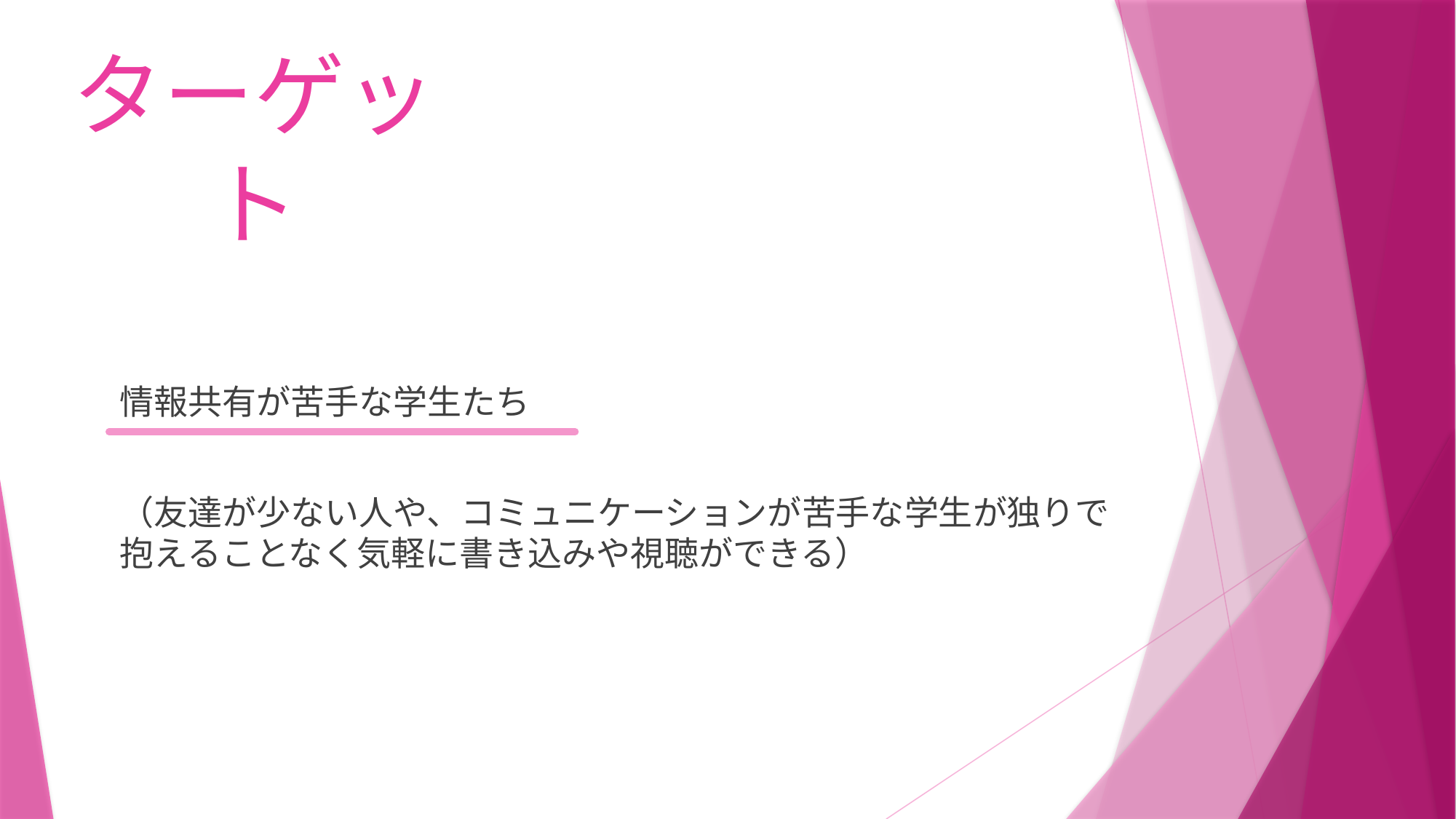

# ターゲット
情報共有が苦手な学生たち

（友達が少ない人や、コミュニケーションが苦手な学生が独りで抱えることなく気軽に書き込みや視聴ができる）